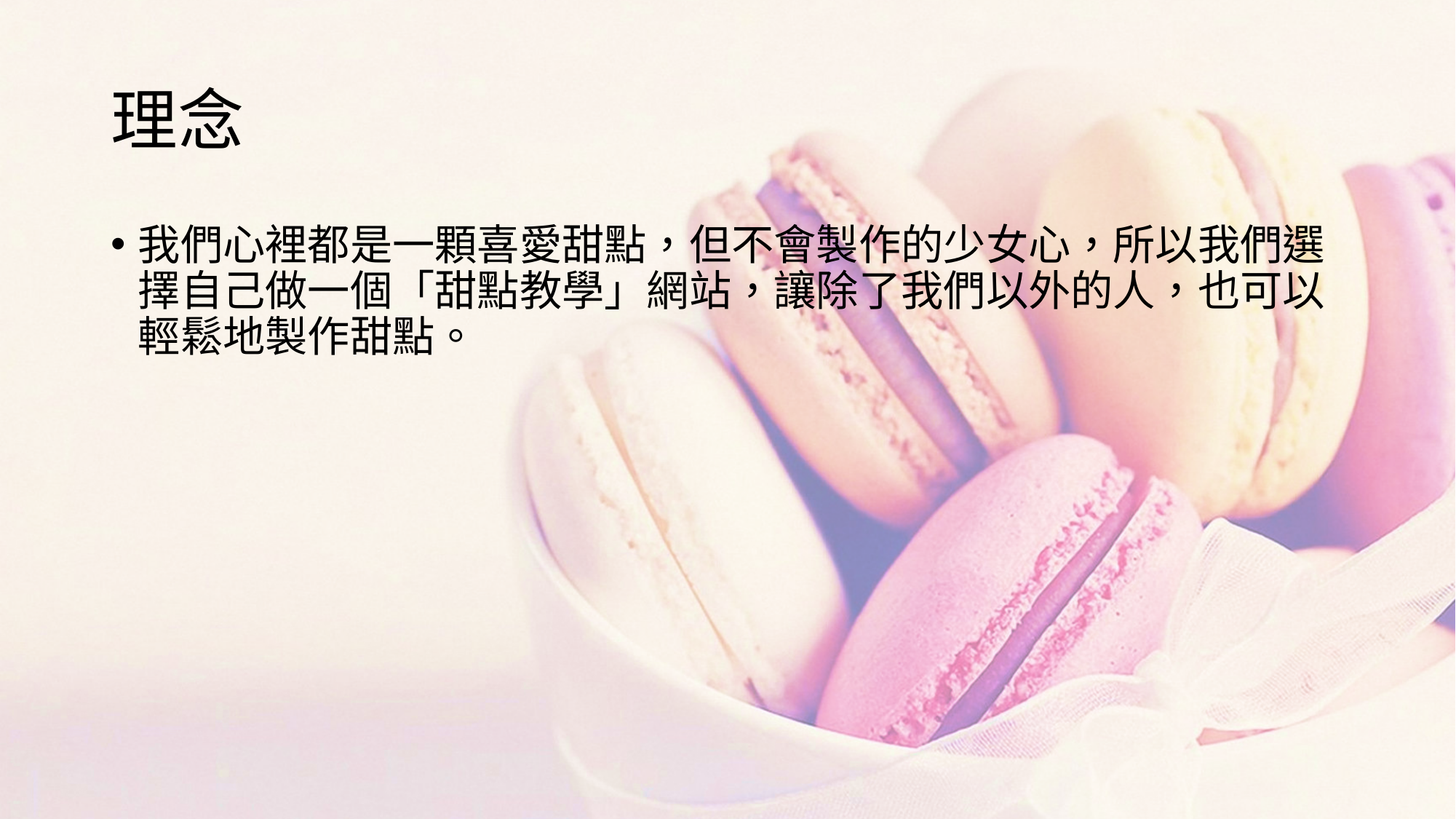

# 理念
我們心裡都是一顆喜愛甜點，但不會製作的少女心，所以我們選擇自己做一個「甜點教學」網站，讓除了我們以外的人，也可以輕鬆地製作甜點。